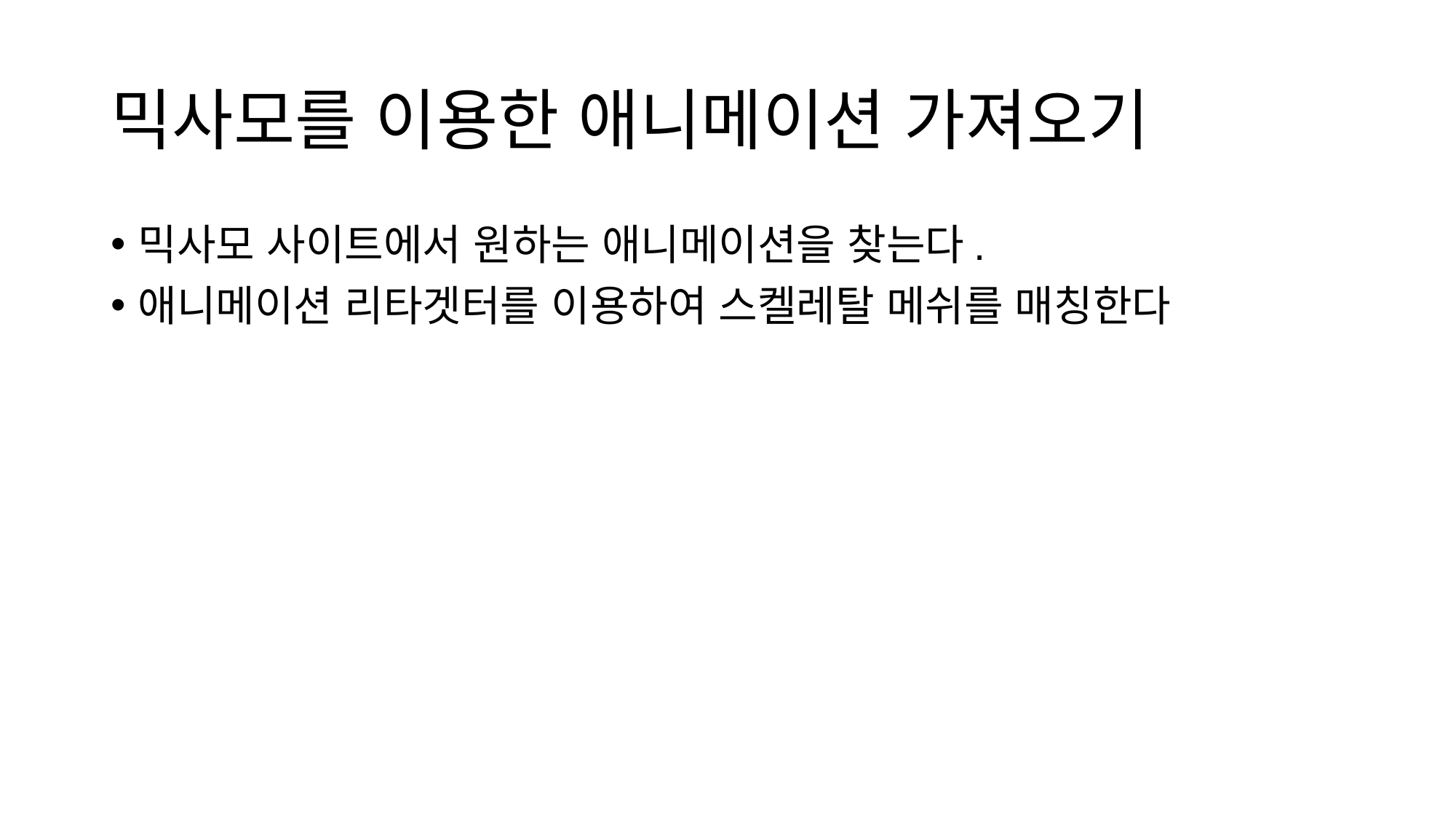

# 믹사모를 이용한 애니메이션 가져오기
믹사모 사이트에서 원하는 애니메이션을 찾는다.
애니메이션 리타겟터를 이용하여 스켈레탈 메쉬를 매칭한다